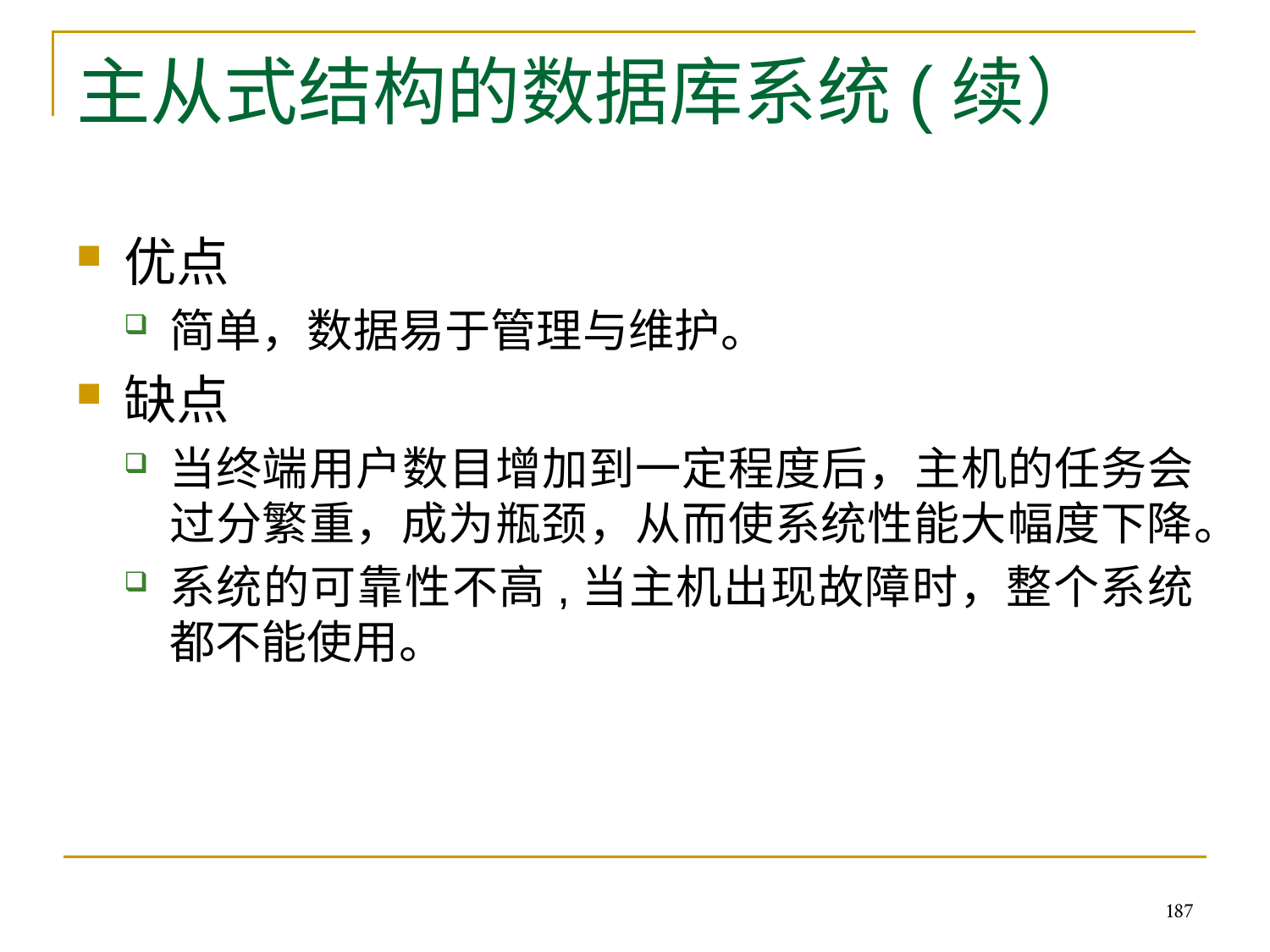

# 主从式结构的数据库系统(续）
优点
简单，数据易于管理与维护。
缺点
当终端用户数目增加到一定程度后，主机的任务会过分繁重，成为瓶颈，从而使系统性能大幅度下降。
系统的可靠性不高,当主机出现故障时，整个系统都不能使用。

187